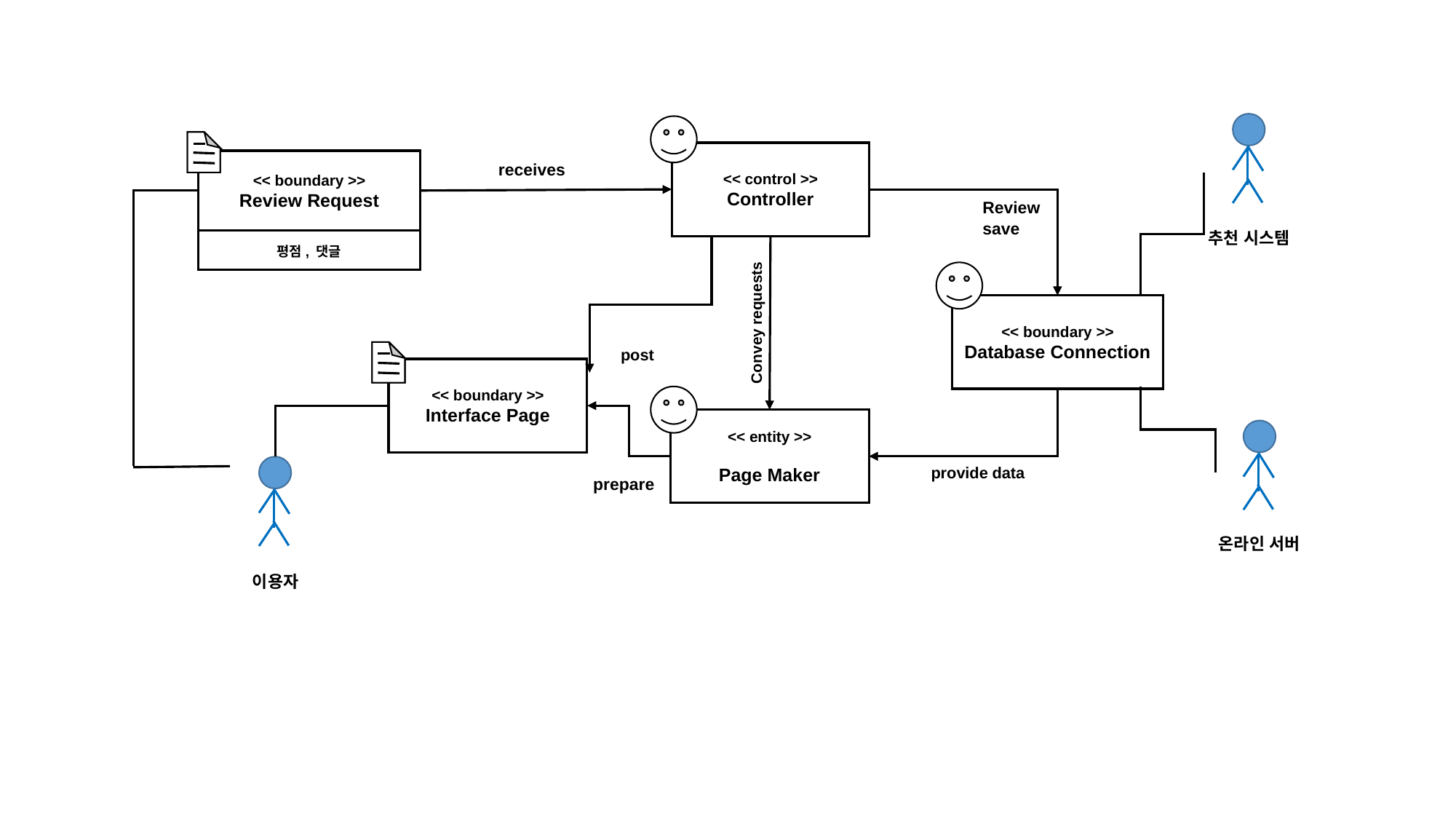

추천 시스템

<< control >>
Controller
<< boundary >>
Review Request

평점, 댓글
receives
Review
save

<< boundary >>
Database Connection
Convey requests
post

<< boundary >>
Interface Page

<< entity >>

Page Maker

온라인 서버
provide data

이용자
prepare